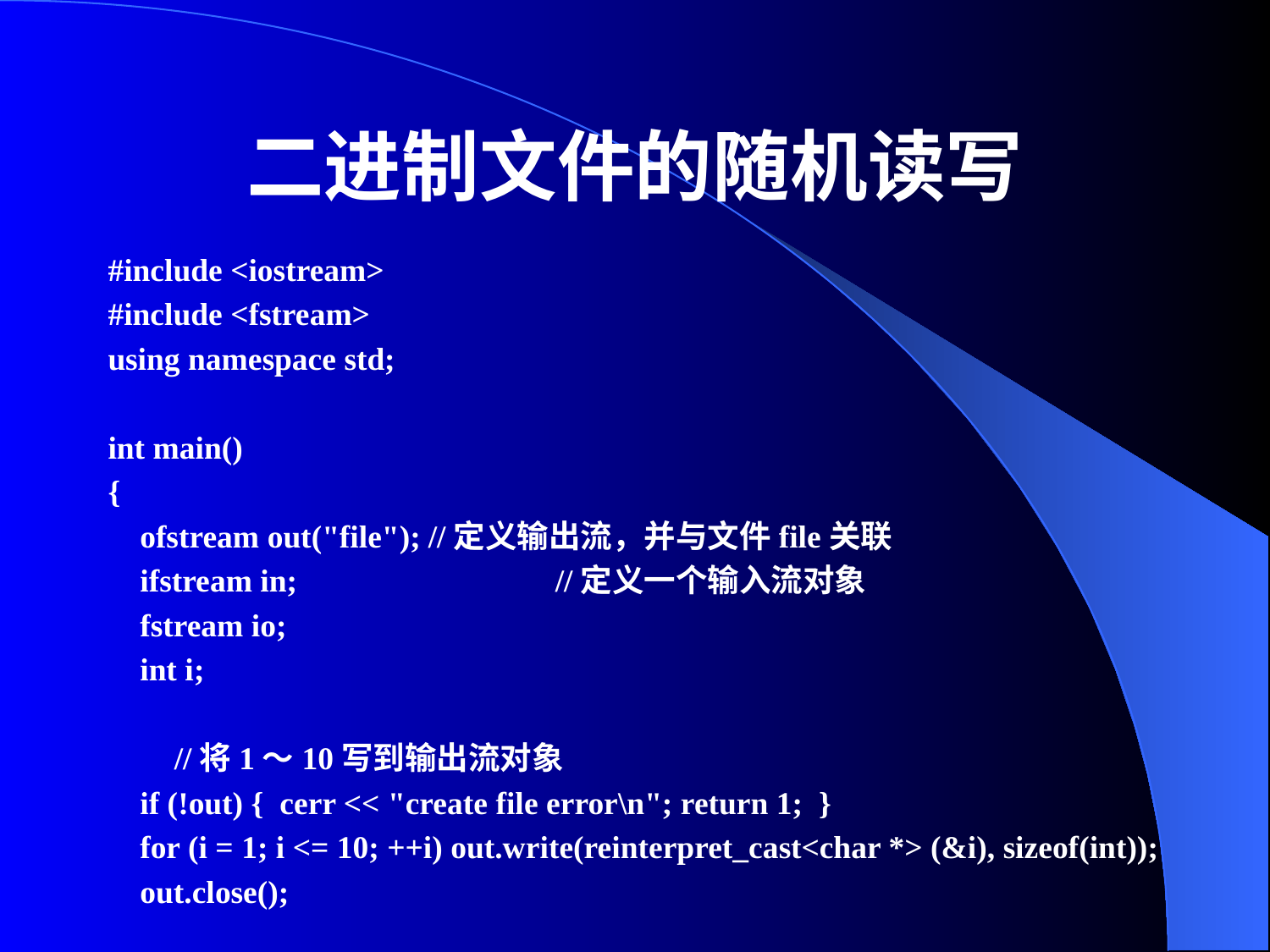

# 二进制文件的随机读写
#include <iostream>
#include <fstream>
using namespace std;

int main()
{
    ofstream out("file");	//定义输出流，并与文件file关联
    ifstream in;			//定义一个输入流对象
    fstream io;
    int i;

   	//将1～10写到输出流对象
    if (!out) {  cerr << "create file error\n"; return 1;  }
    for (i = 1; i <= 10; ++i) out.write(reinterpret_cast<char *> (&i), sizeof(int));
    out.close();